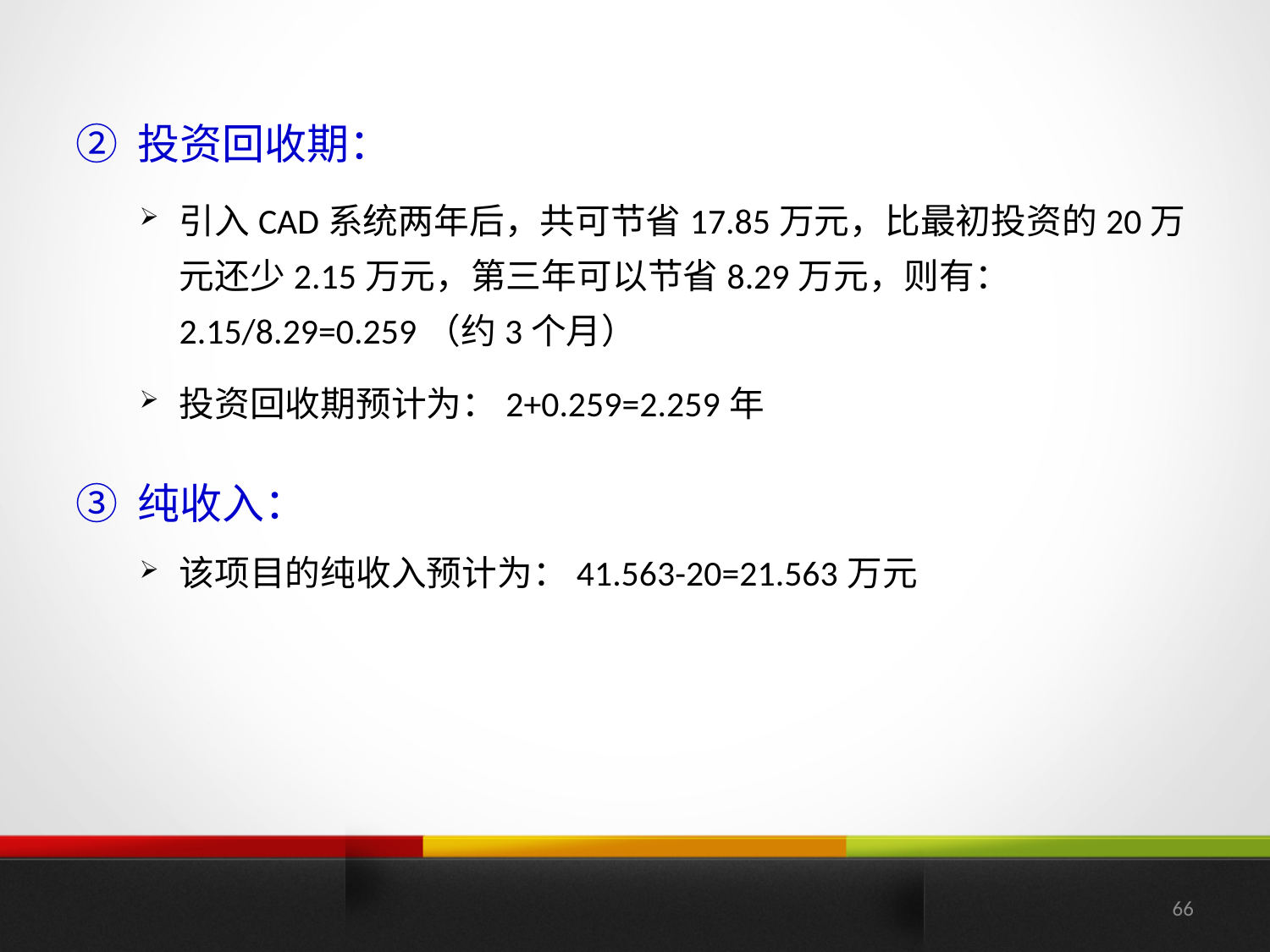

② 投资回收期：
引入CAD系统两年后，共可节省17.85万元，比最初投资的20万元还少2.15万元，第三年可以节省8.29万元，则有：2.15/8.29=0.259（约3个月）
投资回收期预计为：2+0.259=2.259年
③ 纯收入：
该项目的纯收入预计为：41.563-20=21.563万元
66